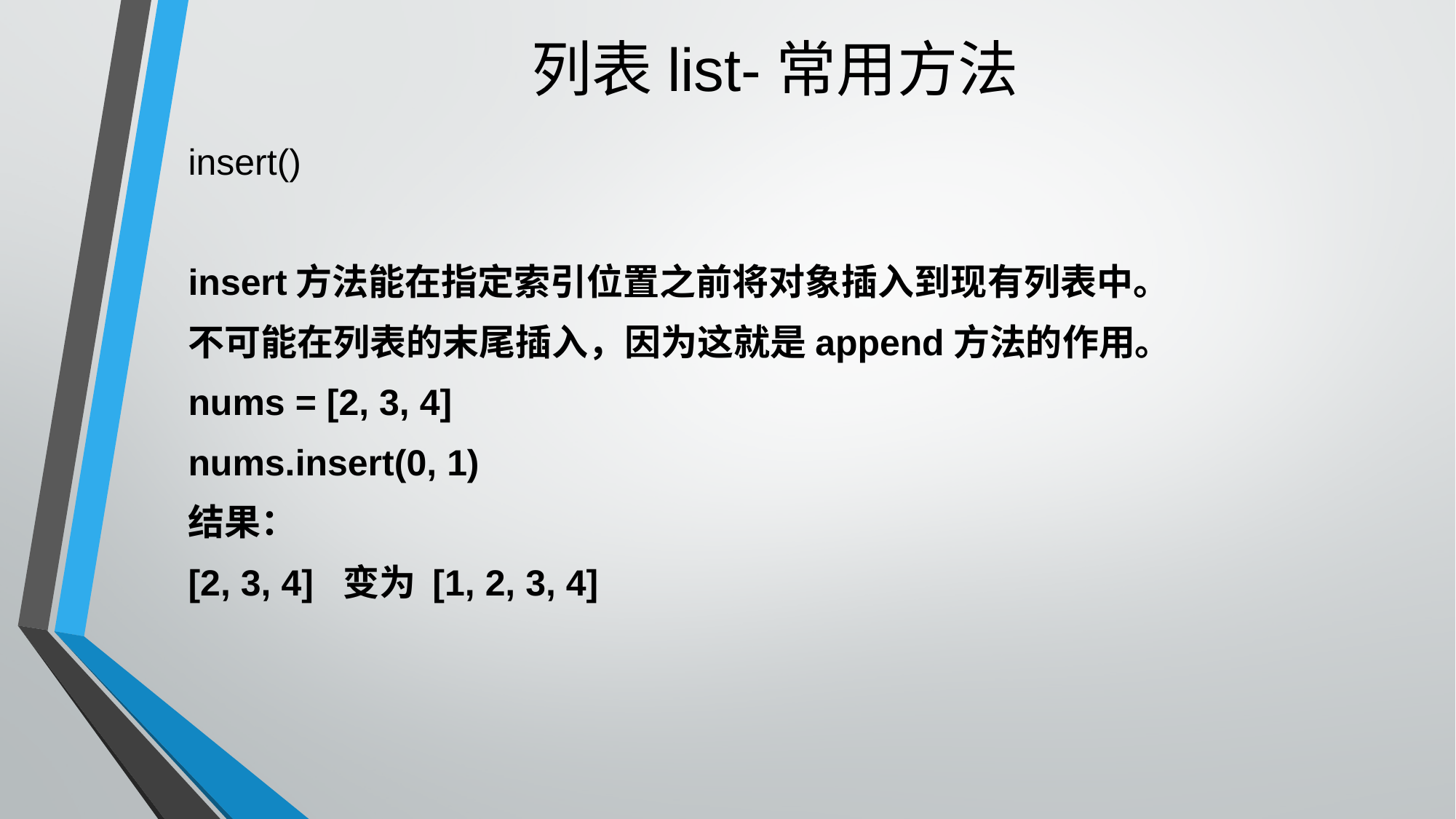

# 列表list-常用方法
insert()

insert方法能在指定索引位置之前将对象插入到现有列表中。
不可能在列表的末尾插入，因为这就是append方法的作用。
nums = [2, 3, 4]
nums.insert(0, 1)
结果：
[2, 3, 4]  变为 [1, 2, 3, 4]